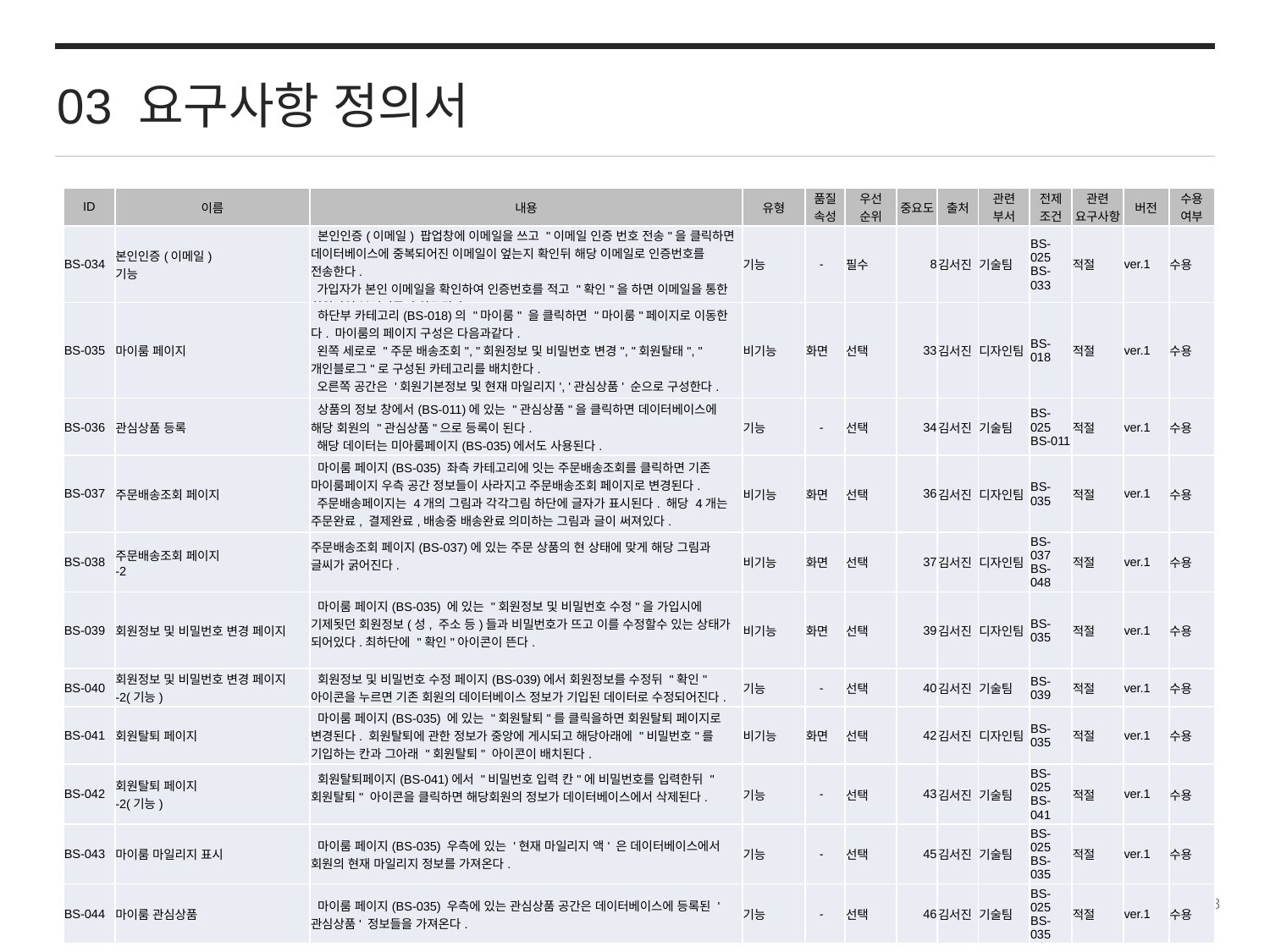

03 요구사항 정의서
| ID | 이름 | 내용 | 유형 | 품질 속성 | 우선 순위 | 중요도 | 출처 | 관련 부서 | 전제 조건 | 관련 요구사항 | 버전 | 수용 여부 |
| --- | --- | --- | --- | --- | --- | --- | --- | --- | --- | --- | --- | --- |
| BS-034 | 본인인증(이메일) 기능 | 본인인증(이메일) 팝업창에 이메일을 쓰고 "이메일 인증 번호 전송"을 클릭하면 데이터베이스에 중복되어진 이메일이 엎는지 확인뒤 해당 이메일로 인증번호를 전송한다. 가입자가 본인 이메일을 확인하여 인증번호를 적고 "확인"을 하면 이메일을 통한 회원가입 본인인증이 완료된다. | 기능 | - | 필수 | 8 | 김서진 | 기술팀 | BS-025 BS-033 | 적절 | ver.1 | 수용 |
| BS-035 | 마이룸 페이지 | 하단부 카테고리(BS-018)의 "마이룸" 을 클릭하면 "마이룸"페이지로 이동한다. 마이룸의 페이지 구성은 다음과같다. 왼쪽 세로로 "주문 배송조회", "회원정보 및 비밀번호 변경", "회원탈태", "개인블로그"로 구성된 카테고리를 배치한다. 오른쪽 공간은 '회원기본정보 및 현재 마일리지', '관심상품' 순으로 구성한다. | 비기능 | 화면 | 선택 | 33 | 김서진 | 디자인팀 | BS-018 | 적절 | ver.1 | 수용 |
| BS-036 | 관심상품 등록 | 상품의 정보 창에서(BS-011)에 있는 "관심상품"을 클릭하면 데이터베이스에 해당 회원의 "관심상품"으로 등록이 된다. 해당 데이터는 미아룸페이지(BS-035)에서도 사용된다. | 기능 | - | 선택 | 34 | 김서진 | 기술팀 | BS-025 BS-011 | 적절 | ver.1 | 수용 |
| BS-037 | 주문배송조회 페이지 | 마이룸 페이지(BS-035) 좌측 카테고리에 잇는 주문배송조회를 클릭하면 기존 마이룸페이지 우측 공간 정보들이 사라지고 주문배송조회 페이지로 변경된다. 주문배송페이지는 4개의 그림과 각각그림 하단에 글자가 표시된다. 해당 4개는 주문완료, 결제완료,배송중 배송완료 의미하는 그림과 글이 써져있다. | 비기능 | 화면 | 선택 | 36 | 김서진 | 디자인팀 | BS-035 | 적절 | ver.1 | 수용 |
| BS-038 | 주문배송조회 페이지 -2 | 주문배송조회 페이지(BS-037)에 있는 주문 상품의 현 상태에 맞게 해당 그림과 글씨가 굵어진다. | 비기능 | 화면 | 선택 | 37 | 김서진 | 디자인팀 | BS-037 BS-048 | 적절 | ver.1 | 수용 |
| BS-039 | 회원정보 및 비밀번호 변경 페이지 | 마이룸 페이지(BS-035) 에 있는 "회원정보 및 비밀번호 수정"을 가입시에 기제됫던 회원정보(성, 주소 등)들과 비밀번호가 뜨고 이를 수정할수 있는 상태가 되어있다.최하단에 "확인"아이콘이 뜬다. | 비기능 | 화면 | 선택 | 39 | 김서진 | 디자인팀 | BS-035 | 적절 | ver.1 | 수용 |
| BS-040 | 회원정보 및 비밀번호 변경 페이지 -2(기능) | 회원정보 및 비밀번호 수정 페이지(BS-039)에서 회원정보를 수정뒤 "확인"아이콘을 누르면 기존 회원의 데이터베이스 정보가 기입된 데이터로 수정되어진다. | 기능 | - | 선택 | 40 | 김서진 | 기술팀 | BS-039 | 적절 | ver.1 | 수용 |
| BS-041 | 회원탈퇴 페이지 | 마이룸 페이지(BS-035) 에 있는 "회원탈퇴"를 클릭을하면 회원탈퇴 페이지로 변경된다. 회원탈퇴에 관한 정보가 중앙에 게시되고 해당아래에 "비밀번호"를 기입하는 칸과 그아래 "회원탈퇴" 아이콘이 배치된다. | 비기능 | 화면 | 선택 | 42 | 김서진 | 디자인팀 | BS-035 | 적절 | ver.1 | 수용 |
| BS-042 | 회원탈퇴 페이지 -2(기능) | 회원탈퇴페이지(BS-041)에서 "비밀번호 입력 칸"에 비밀번호를 입력한뒤 "회원탈퇴" 아이콘을 클릭하면 해당회원의 정보가 데이터베이스에서 삭제된다. | 기능 | - | 선택 | 43 | 김서진 | 기술팀 | BS-025 BS-041 | 적절 | ver.1 | 수용 |
| BS-043 | 마이룸 마일리지 표시 | 마이룸 페이지(BS-035) 우측에 있는 '현재 마일리지 액' 은 데이터베이스에서 회원의 현재 마일리지 정보를 가져온다. | 기능 | - | 선택 | 45 | 김서진 | 기술팀 | BS-025 BS-035 | 적절 | ver.1 | 수용 |
| BS-044 | 마이룸 관심상품 | 마이룸 페이지(BS-035) 우측에 있는 관심상품 공간은 데이터베이스에 등록된 '관심상품' 정보들을 가져온다. | 기능 | - | 선택 | 46 | 김서진 | 기술팀 | BS-025 BS-035 | 적절 | ver.1 | 수용 |